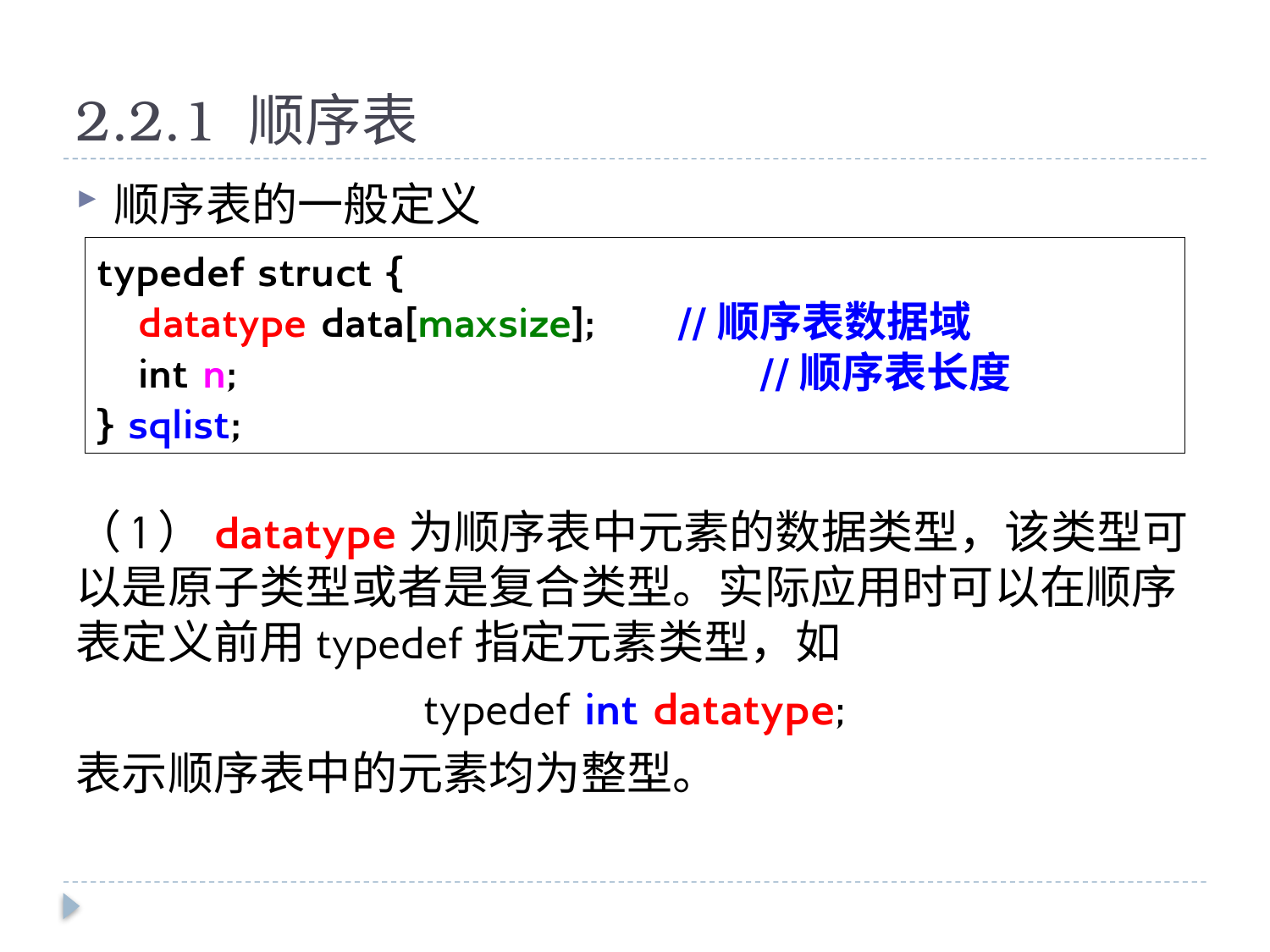

# 2.2.1 顺序表
顺序表的一般定义

（1）datatype为顺序表中元素的数据类型，该类型可以是原子类型或者是复合类型。实际应用时可以在顺序表定义前用typedef指定元素类型，如
typedef int datatype;
表示顺序表中的元素均为整型。
typedef struct {
   datatype data[maxsize];      //顺序表数据域
   int n;				  //顺序表长度
} sqlist;